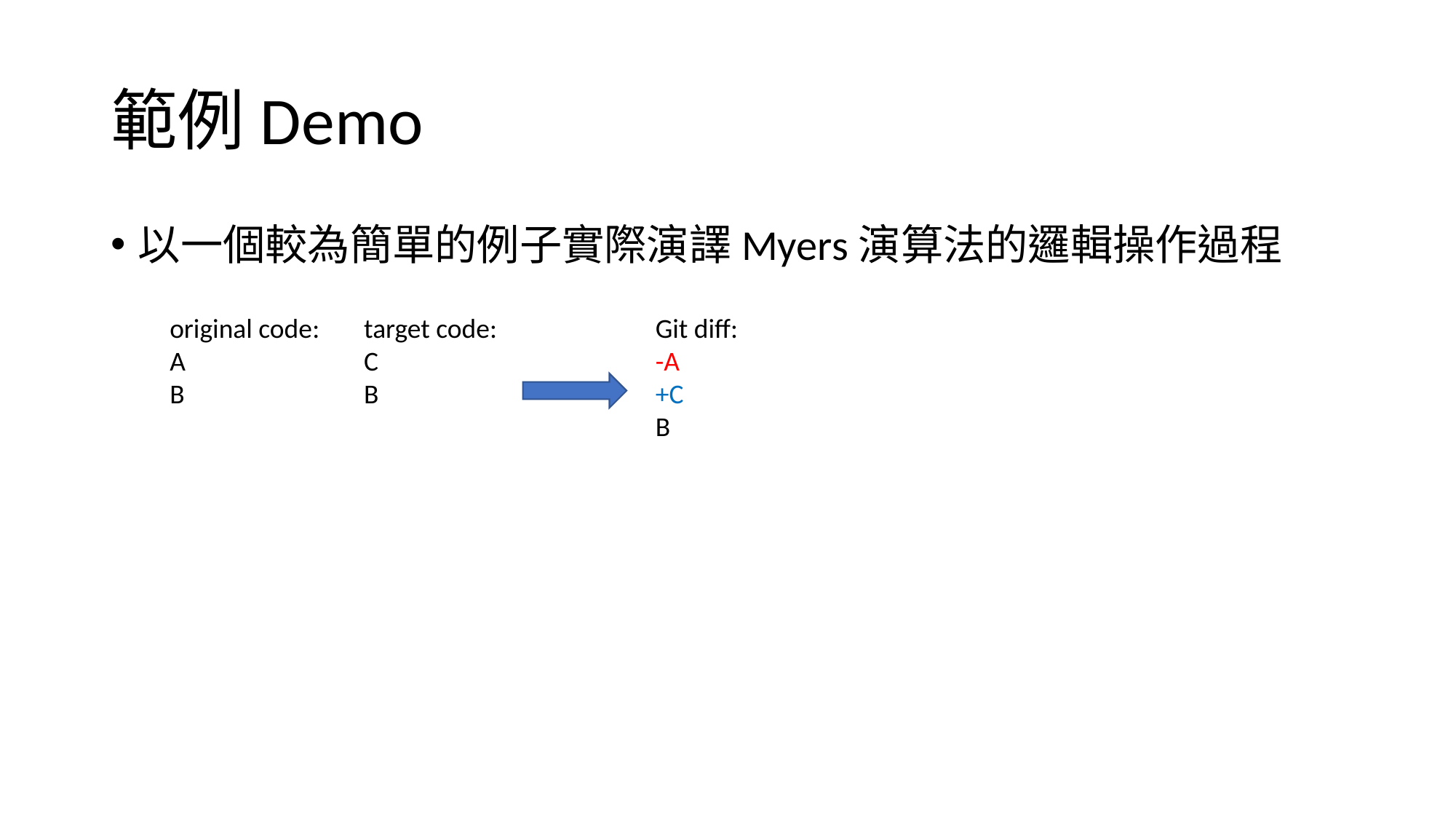

# 範例Demo
以一個較為簡單的例子實際演譯Myers演算法的邏輯操作過程
original code:
A
B
target code:
C
B
Git diff:
-A
+C
B